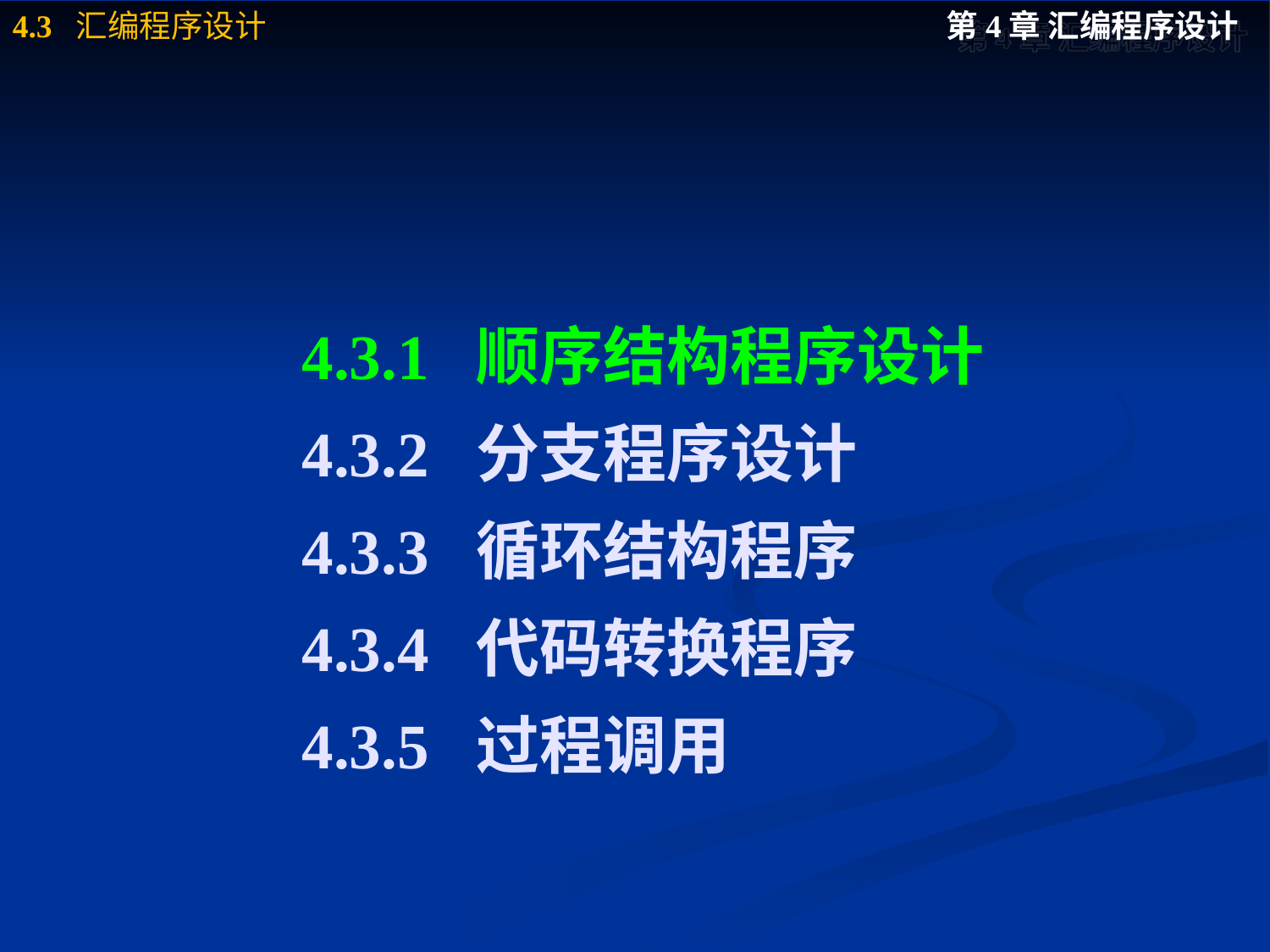

#
4.3.1  顺序结构程序设计
4.3.2  分支程序设计
4.3.3  循环结构程序
4.3.4  代码转换程序
4.3.5  过程调用